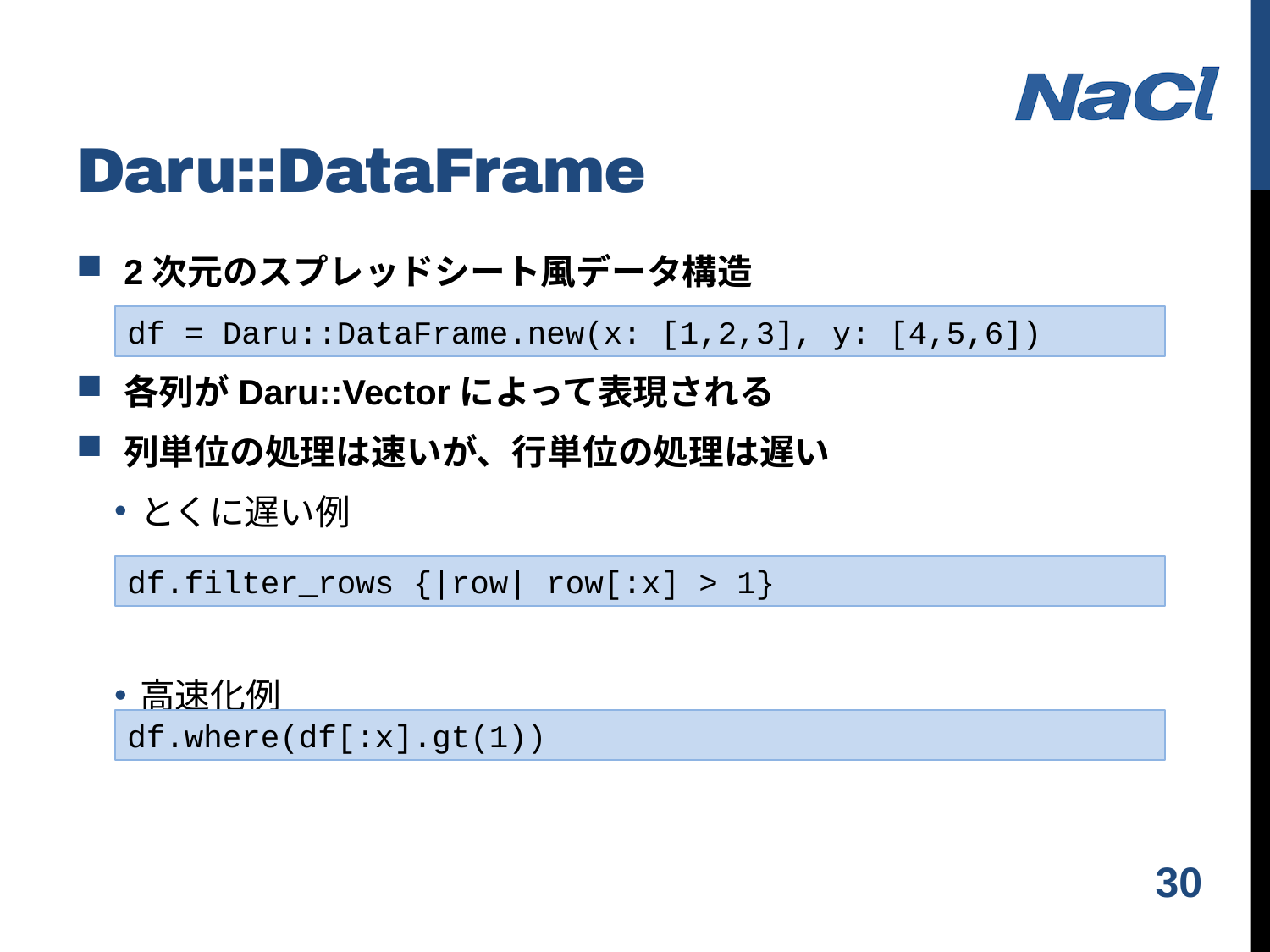

# Daru::DataFrame
2次元のスプレッドシート風データ構造

各列がDaru::Vectorによって表現される
列単位の処理は速いが、行単位の処理は遅い
とくに遅い例

高速化例
df = Daru::DataFrame.new(x: [1,2,3], y: [4,5,6])
df.filter_rows {|row| row[:x] > 1}
df.where(df[:x].gt(1))
30